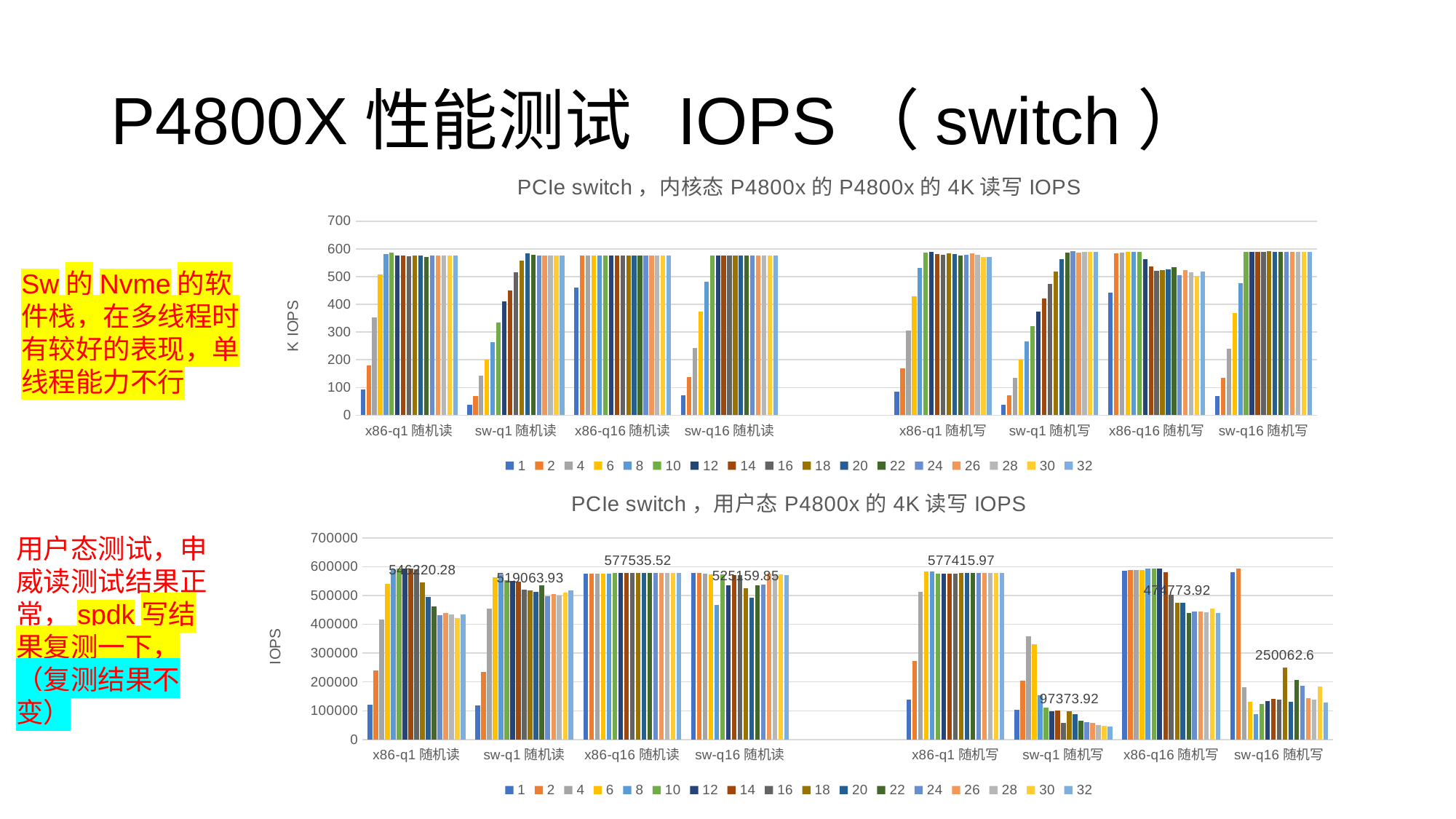

# P4800X性能测试  IOPS（switch）

### Chart: PCIe switch，内核态P4800x的P4800x的4K读写IOPS

| Category | 1 | 2 | 4 | 6 | 8 | 10 | 12 | 14 | 16 | 18 | 20 | 22 | 24 | 26 | 28 | 30 | 32 |
|---|---|---|---|---|---|---|---|---|---|---|---|---|---|---|---|---|---|
| x86-q1随机读 | 92.5 | 180.0 | 352.0 | 507.0 | 582.0 | 586.0 | 577.0 | 577.0 | 574.0 | 576.0 | 575.0 | 572.0 | 576.0 | 577.0 | 575.0 | 577.0 | 577.0 |
| sw-q1随机读 | 37.7 | 69.8 | 144.0 | 200.0 | 264.0 | 335.0 | 410.0 | 450.0 | 515.0 | 559.0 | 584.0 | 578.0 | 577.0 | 577.0 | 577.0 | 577.0 | 577.0 |
| x86-q16随机读 | 460.0 | 577.0 | 577.0 | 577.0 | 577.0 | 577.0 | 577.0 | 577.0 | 577.0 | 577.0 | 577.0 | 577.0 | 577.0 | 577.0 | 577.0 | 577.0 | 577.0 |
| sw-q16随机读 | 70.7 | 137.0 | 242.0 | 374.0 | 481.0 | 577.0 | 577.0 | 577.0 | 577.0 | 577.0 | 577.0 | 577.0 | 577.0 | 577.0 | 577.0 | 577.0 | 577.0 |
|  | None | None | None | None | None | None | None | None | None | None | None | None | None | None | None | None | None |
| x86-q1随机写 | 85.7 | 168.0 | 306.0 | 430.0 | 531.0 | 586.0 | 589.0 | 581.0 | 578.0 | 585.0 | 582.0 | 576.0 | 578.0 | 585.0 | 579.0 | 572.0 | 572.0 |
| sw-q1随机写 | 38.0 | 71.1 | 134.0 | 201.0 | 265.0 | 321.0 | 375.0 | 422.0 | 474.0 | 518.0 | 564.0 | 587.0 | 592.0 | 587.0 | 589.0 | 588.0 | 588.0 |
| x86-q16随机写 | 442.0 | 584.0 | 586.0 | 588.0 | 588.0 | 589.0 | 562.0 | 536.0 | 522.0 | 523.0 | 526.0 | 533.0 | 506.0 | 523.0 | 517.0 | 502.0 | 519.0 |
| sw-q16随机写 | 68.9 | 135.0 | 239.0 | 369.0 | 476.0 | 588.0 | 588.0 | 588.0 | 588.0 | 592.0 | 589.0 | 589.0 | 589.0 | 589.0 | 589.0 | 589.0 | 589.0 |
Sw的Nvme的软件栈，在多线程时有较好的表现，单线程能力不行

### Chart: PCIe switch，用户态P4800x的4K读写IOPS

| Category | 1 | 2 | 4 | 6 | 8 | 10 | 12 | 14 | 16 | 18 | 20 | 22 | 24 | 26 | 28 | 30 | 32 |
|---|---|---|---|---|---|---|---|---|---|---|---|---|---|---|---|---|---|
| x86-q1随机读 | 121083.63 | 239919.23 | 417027.32 | 541539.8 | 590219.43 | 594510.55 | 593663.45 | 593388.65 | 590183.53 | 546220.28 | 495599.05 | 461979.13 | 432064.08 | 438491.57 | 435191.07 | 421639.43 | 435392.38 |
| sw-q1随机读 | 119344.68 | 234498.27 | 454320.32 | 564640.6 | 574158.5 | 552898.07 | 551125.6 | 548597.82 | 521436.23 | 519063.93 | 513723.6 | 535918.68 | 498273.0 | 505900.1 | 499234.63 | 510680.25 | 518972.72 |
| x86-q16随机读 | 577219.23 | 577261.07 | 577309.05 | 577331.62 | 577333.05 | 577355.72 | 577419.67 | 577450.32 | 577501.92 | 577535.52 | 577558.28 | 577592.08 | 577608.73 | 577658.83 | 577664.75 | 577725.3 | 577715.18 |
| sw-q16随机读 | 577404.78 | 577425.13 | 577338.22 | 574333.6 | 467767.38 | 573758.82 | 536820.98 | 572011.18 | 572077.07 | 525159.85 | 492909.68 | 536802.12 | 539086.73 | 577096.53 | 573781.23 | 573462.27 | 570713.3 |
|  | None | None | None | None | None | None | None | None | None | None | None | None | None | None | None | None | None |
| x86-q1随机写 | 138699.43 | 273828.33 | 512220.8 | 583298.95 | 584385.23 | 577205.8 | 577245.27 | 577297.55 | 577336.75 | 577415.97 | 577451.52 | 577469.63 | 577473.43 | 577551.58 | 577611.23 | 577580.82 | 577631.83 |
| sw-q1随机写 | 104157.0 | 205055.2 | 359578.88 | 330482.17 | 154639.22 | 110050.03 | 98916.93 | 101591.72 | 56973.88 | 97373.92 | 88782.93 | 64773.4 | 60375.52 | 57578.48 | 51054.07 | 47618.07 | 44704.33 |
| x86-q16随机写 | 586259.62 | 588563.05 | 588743.8 | 588677.45 | 593119.97 | 593475.47 | 593236.1 | 580111.1 | 502558.82 | 474773.92 | 475377.02 | 438509.6 | 445186.73 | 445382.73 | 442253.92 | 455630.48 | 438655.92 |
| sw-q16随机写 | 580558.12 | 593435.12 | 182425.82 | 130868.77 | 87165.67 | 123809.1 | 134551.75 | 141351.62 | 137894.58 | 250062.6 | 131002.62 | 207041.08 | 187483.05 | 143579.78 | 139231.83 | 185113.6 | 129150.32 |
用户态测试，申威读测试结果正常，spdk写结果复测一下，（复测结果不变）